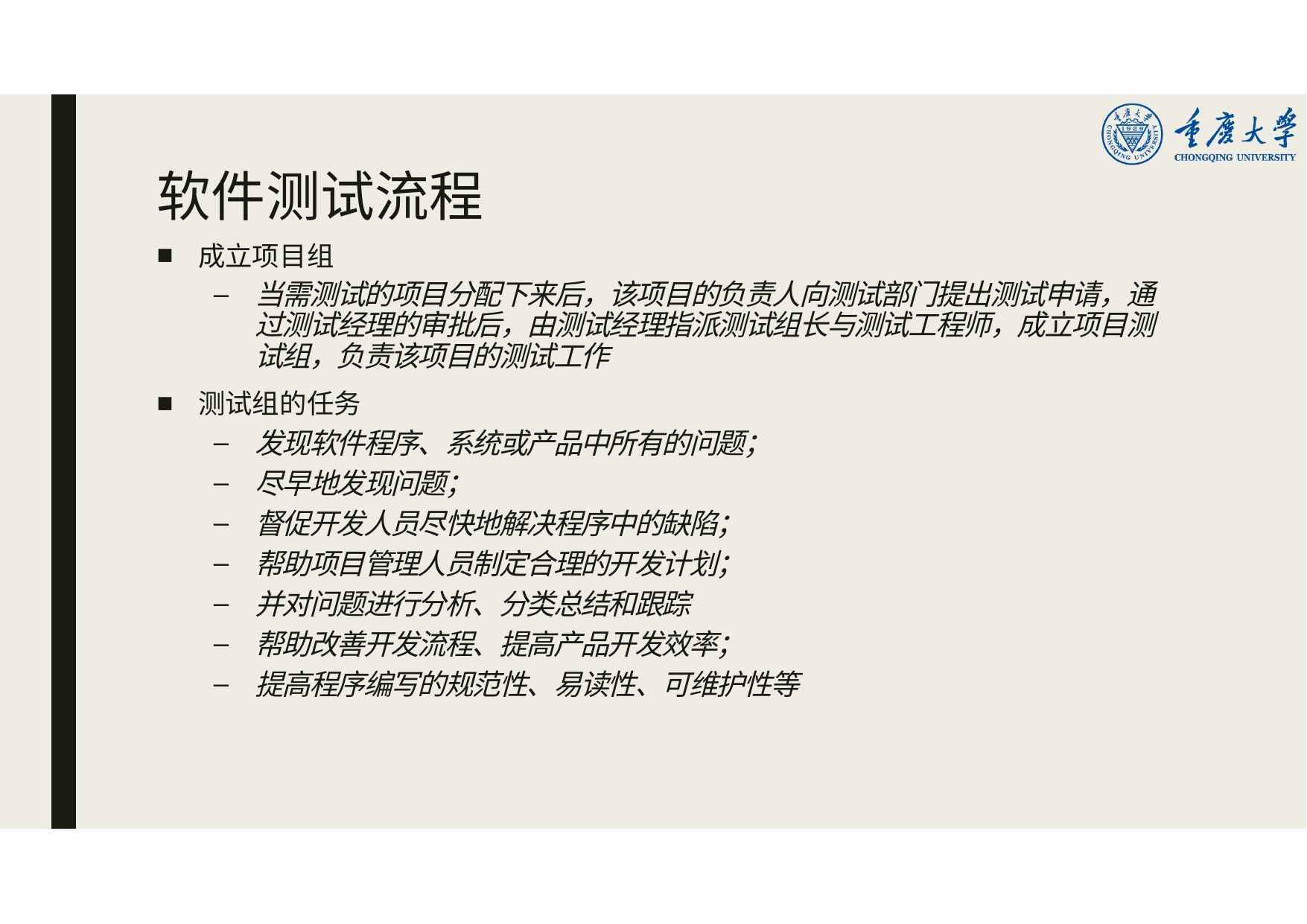

# 软件测试流程
成立项目组
当需测试的项目分配下来后，该项目的负责人向测试部门提出测试申请，通 过测试经理的审批后，由测试经理指派测试组长与测试工程师，成立项目测 试组，负责该项目的测试工作
测试组的任务
发现软件程序、系统或产品中所有的问题；
尽早地发现问题；
督促开发人员尽快地解决程序中的缺陷；
帮助项目管理人员制定合理的开发计划；
并对问题进行分析、分类总结和跟踪
帮助改善开发流程、提高产品开发效率；
提高程序编写的规范性、易读性、可维护性等